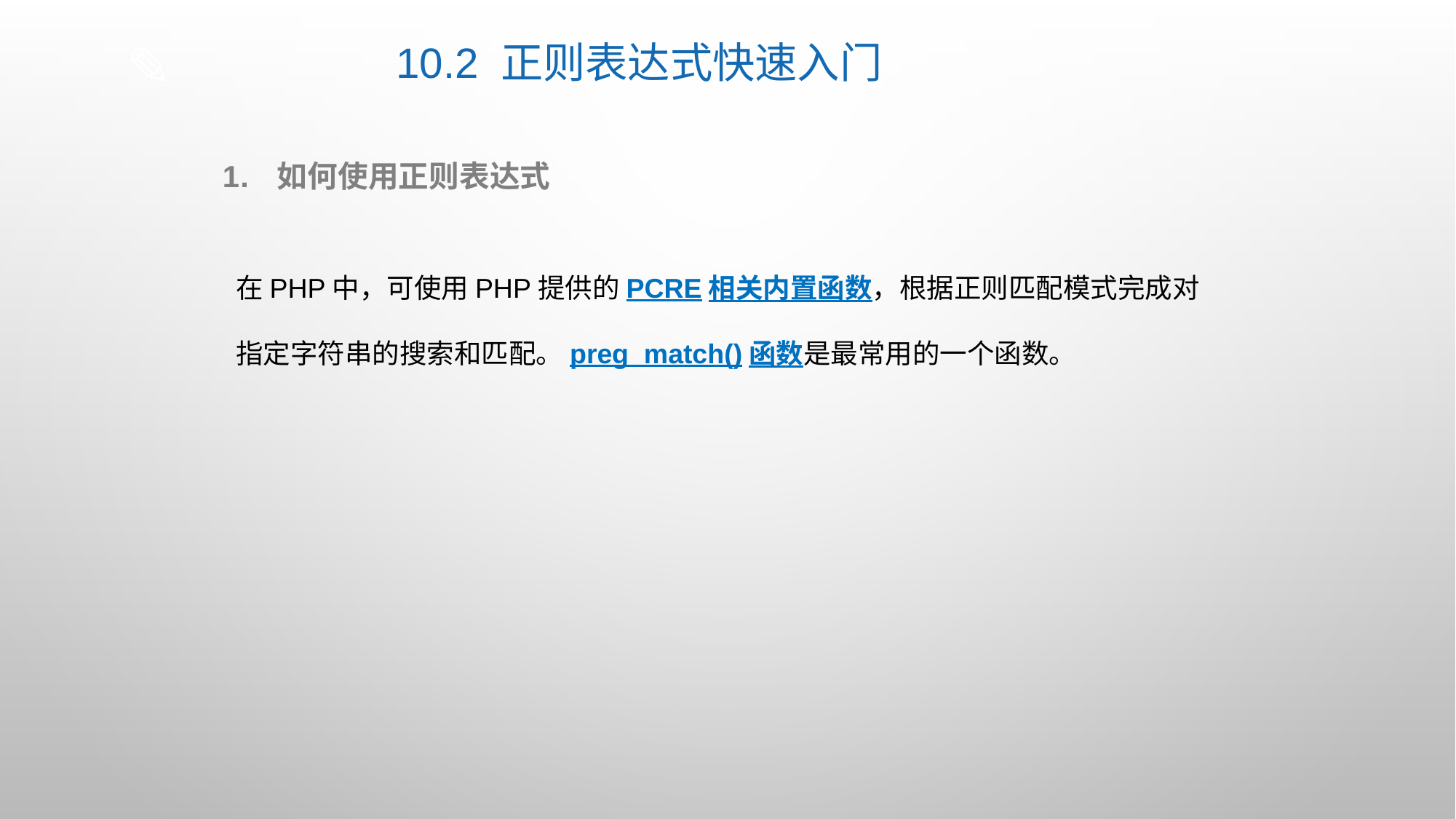

# 10.2 正则表达式快速入门
如何使用正则表达式
在PHP中，可使用PHP提供的PCRE相关内置函数，根据正则匹配模式完成对指定字符串的搜索和匹配。preg_match()函数是最常用的一个函数。